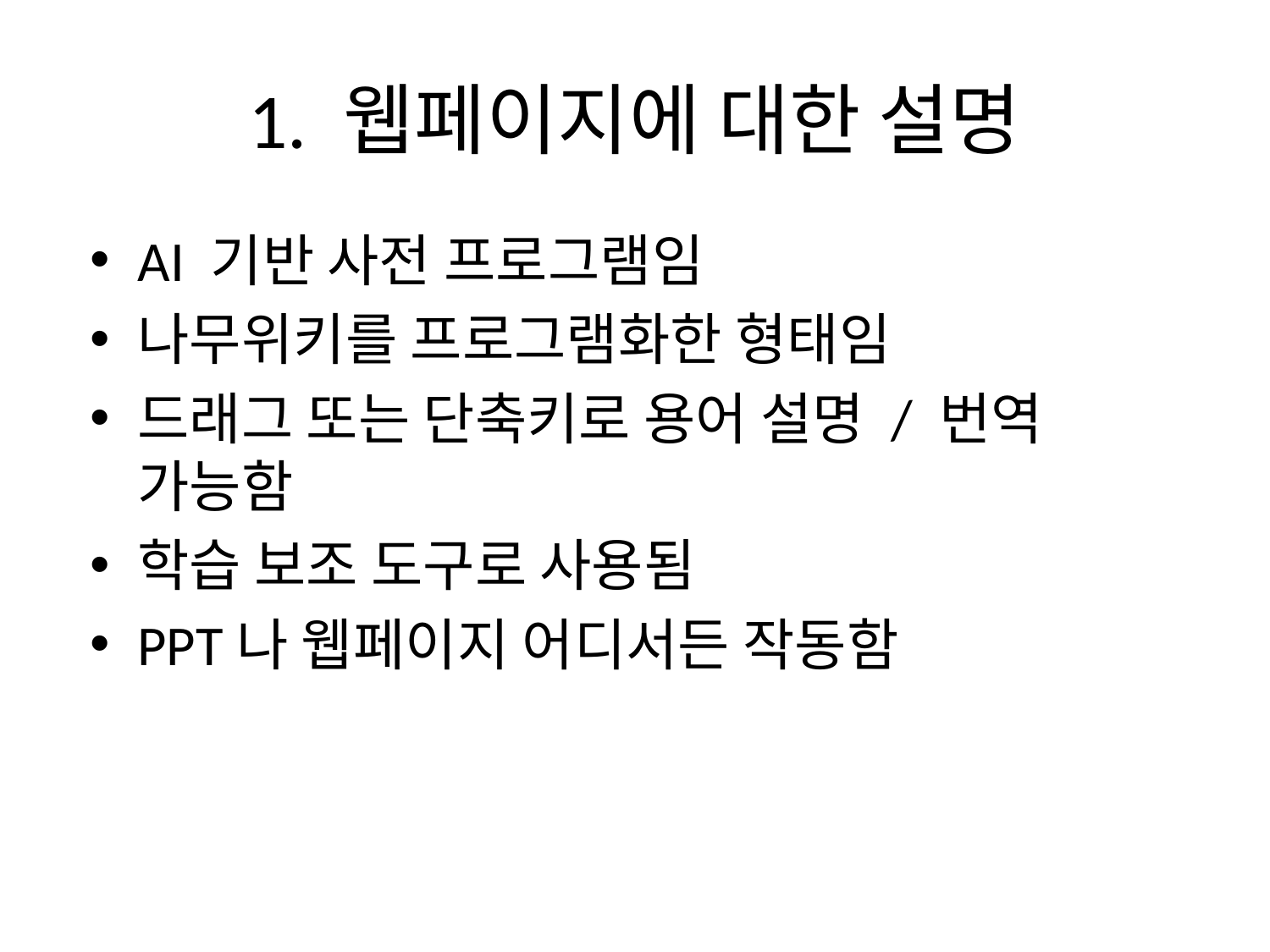

# 1. 웹페이지에 대한 설명
AI 기반 사전 프로그램임
나무위키를 프로그램화한 형태임
드래그 또는 단축키로 용어 설명 / 번역 가능함
학습 보조 도구로 사용됨
PPT나 웹페이지 어디서든 작동함